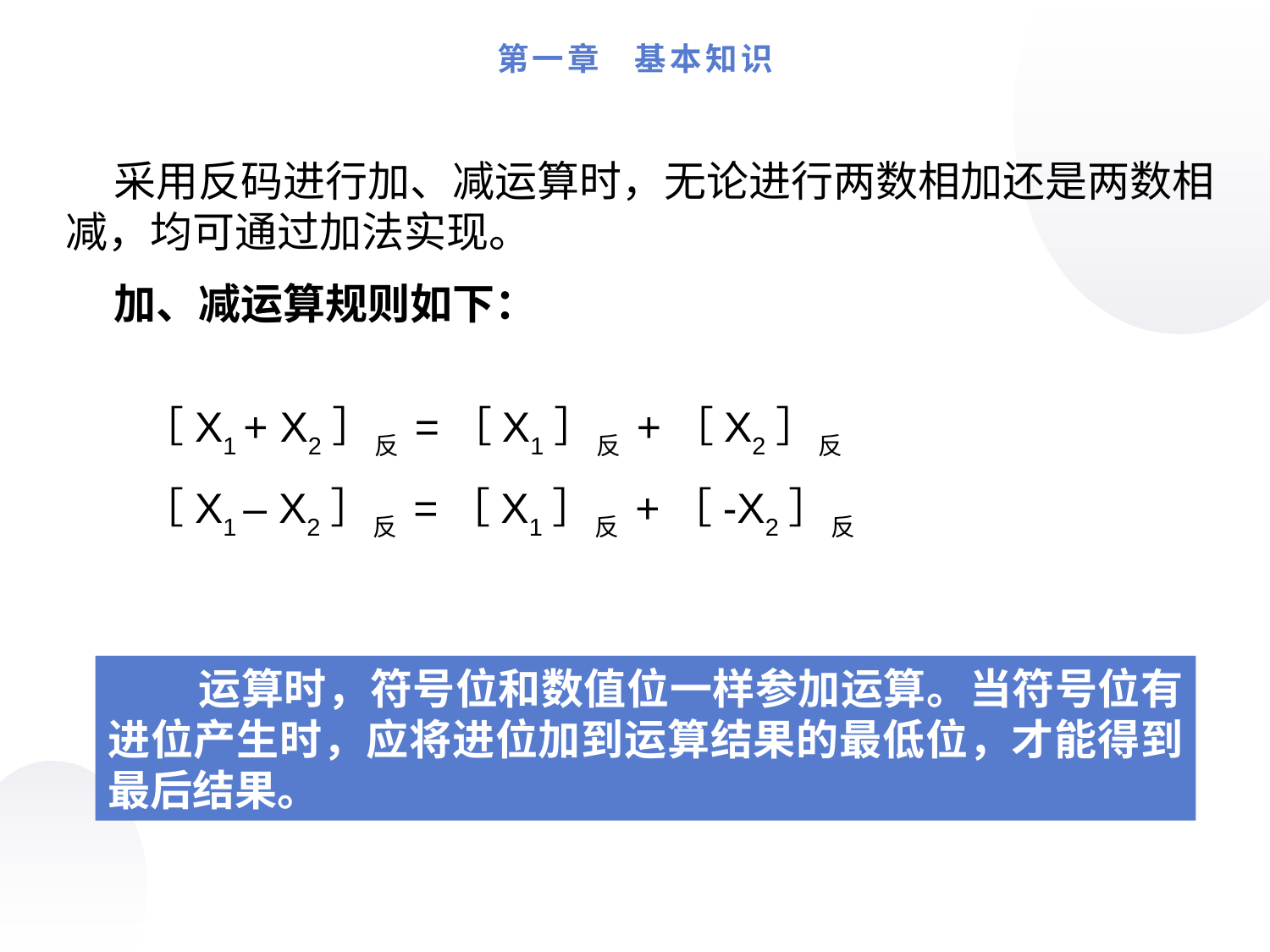

第一章   基本知识
    采用反码进行加、减运算时，无论进行两数相加还是两数相减，均可通过加法实现。
    加、减运算规则如下：
       ［X1 + X2］反 =［X1］反 +［X2］反
       ［X1 – X2］反 =［X1］反 +［-X2］反

        运算时，符号位和数值位一样参加运算。当符号位有进位产生时，应将进位加到运算结果的最低位，才能得到最后结果。

25